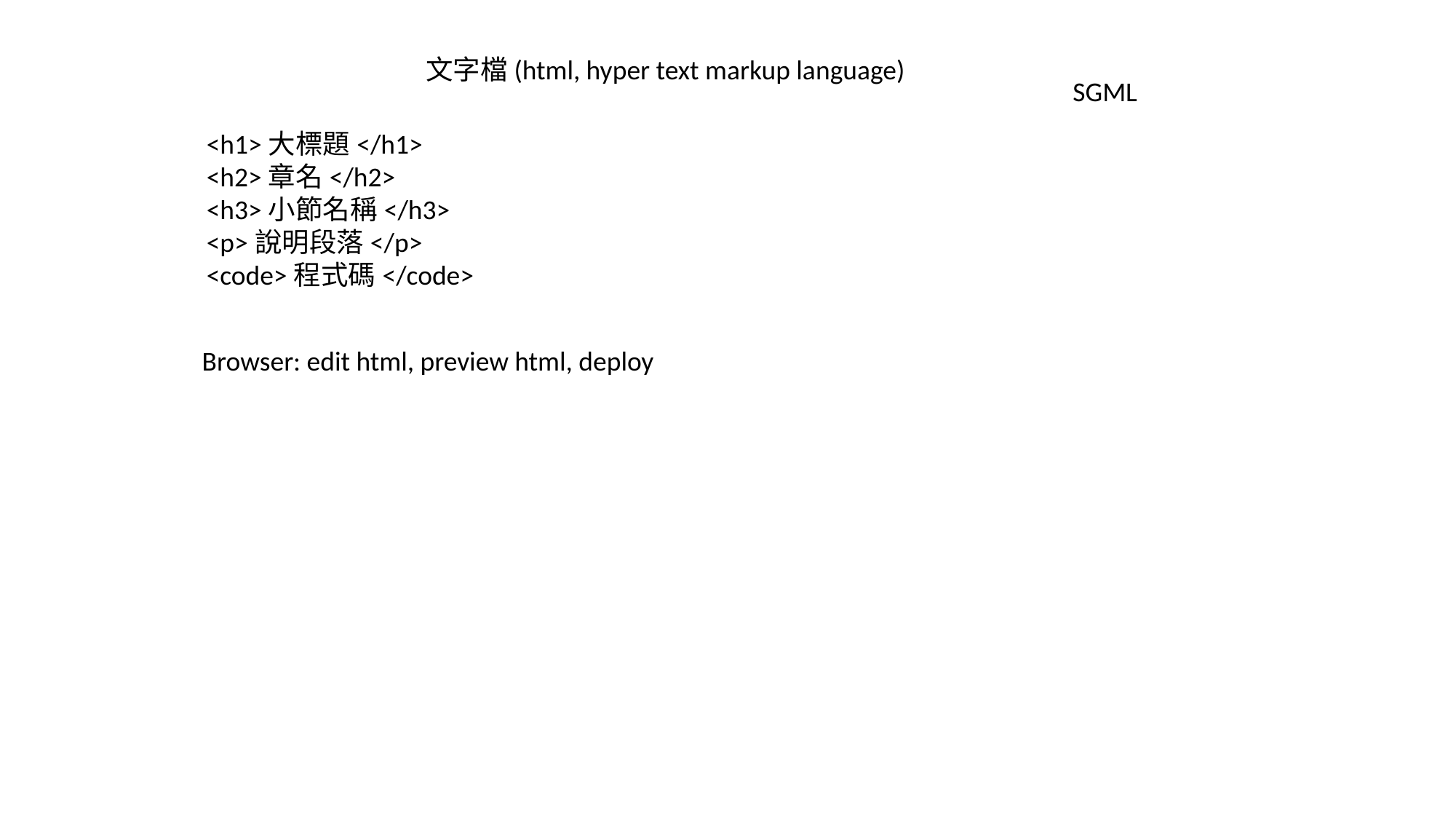

文字檔(html, hyper text markup language)
SGML
<h1>大標題</h1>
<h2>章名</h2>
<h3>小節名稱</h3>
<p>說明段落</p>
<code>程式碼</code>

Browser: edit html, preview html, deploy